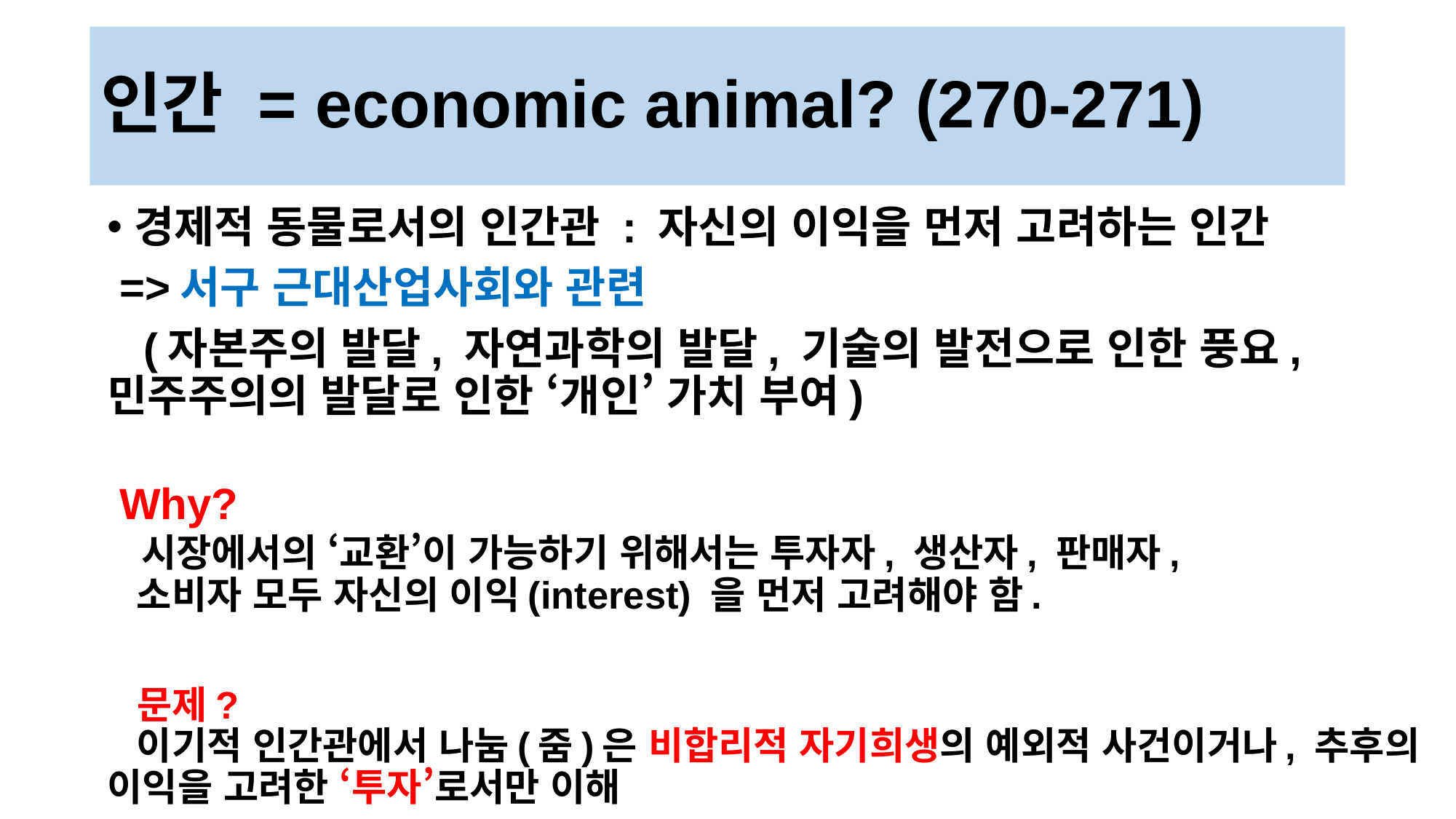

# 인간 = economic animal? (270-271)
경제적 동물로서의 인간관 : 자신의 이익을 먼저 고려하는 인간
 =>서구 근대산업사회와 관련
   (자본주의 발달, 자연과학의 발달, 기술의 발전으로 인한 풍요, 민주주의의 발달로 인한 ‘개인’ 가치 부여)
 Why?
  시장에서의 ‘교환’이 가능하기 위해서는 투자자, 생산자, 판매자,
  소비자 모두 자신의 이익(interest) 을 먼저 고려해야 함.

  문제?
  이기적 인간관에서 나눔(줌)은 비합리적 자기희생의 예외적 사건이거나, 추후의 이익을 고려한 ‘투자’로서만 이해